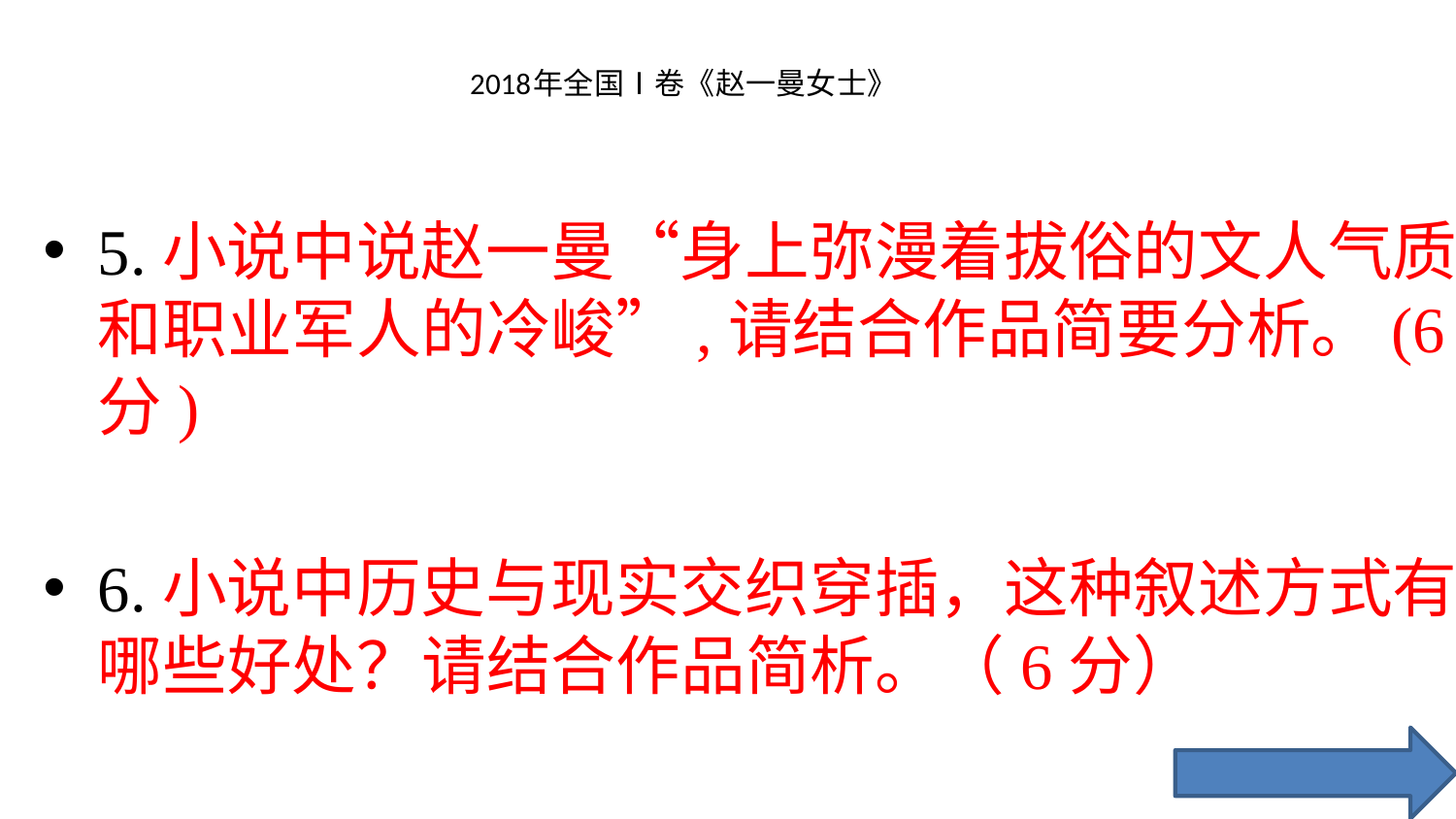

# 2018年全国Ⅰ卷《赵一曼女士》
5.小说中说赵一曼“身上弥漫着拔俗的文人气质和职业军人的冷峻”,请结合作品简要分析。(6分)

6.小说中历史与现实交织穿插，这种叙述方式有哪些好处？请结合作品简析。（6分）